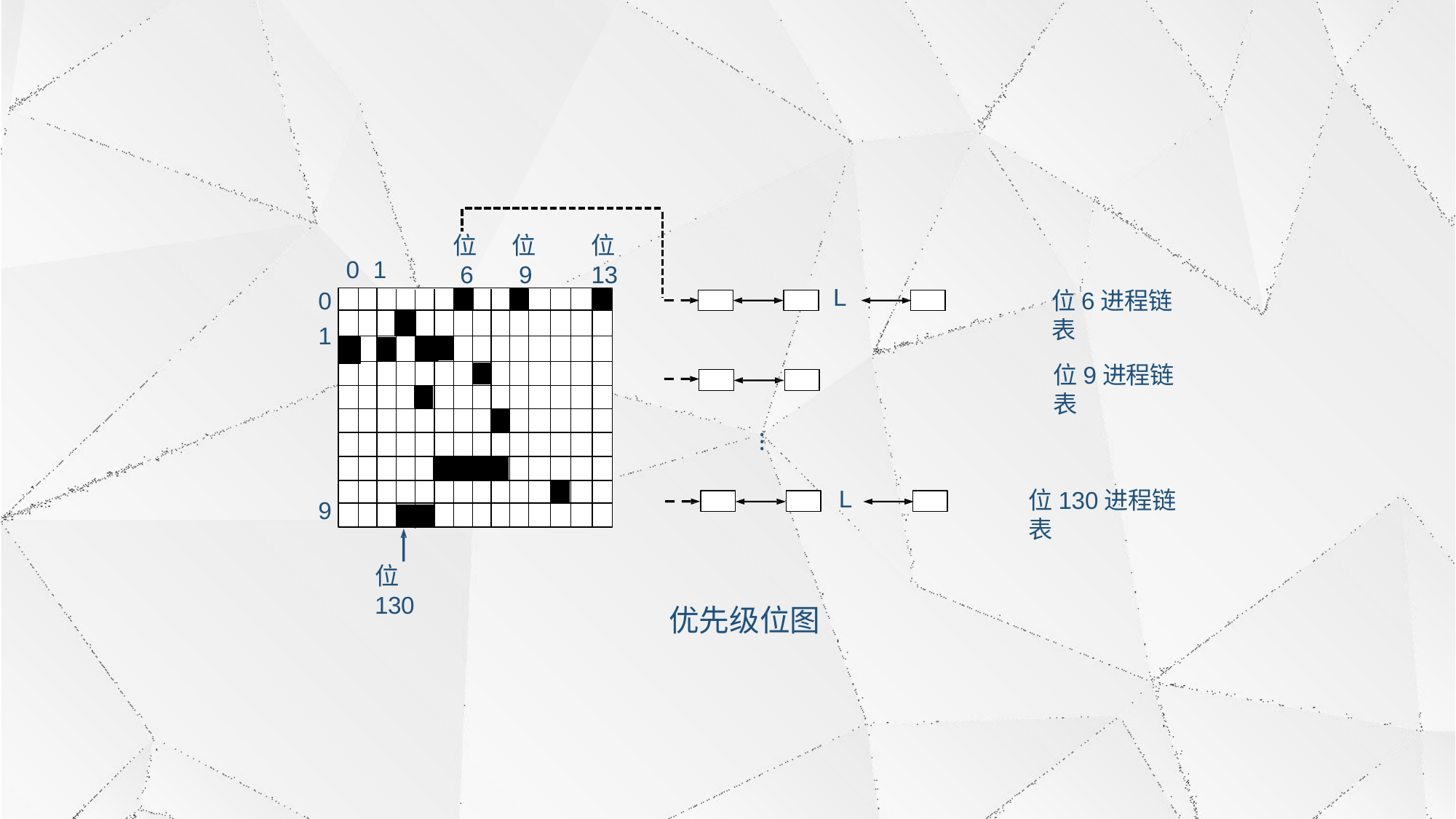

位
位	位
0 1
13
6	9
0
1
L
位6进程链表

位9进程链表

⁝

L
位130进程链表

9

位130
优先级位图